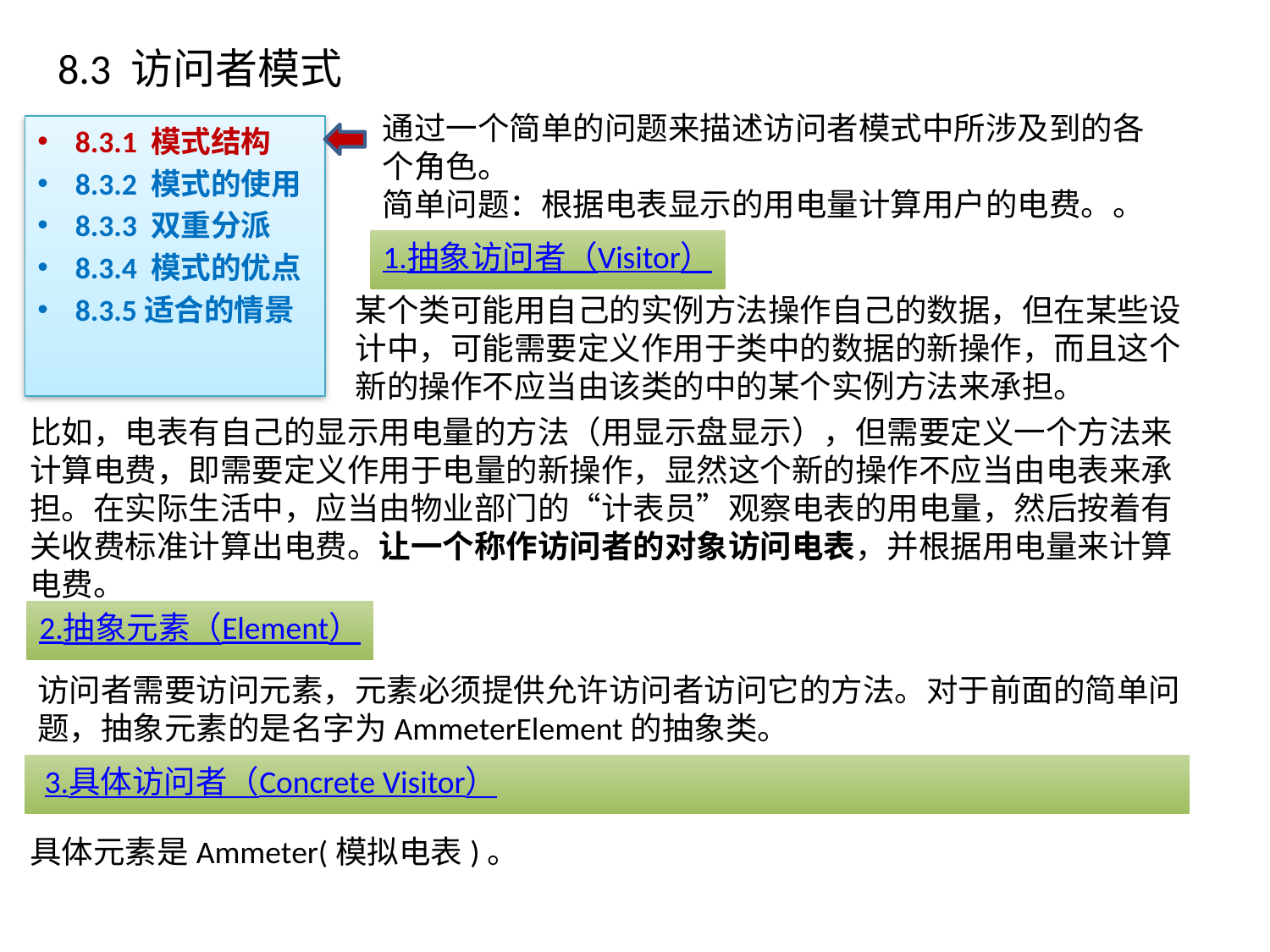

# 8.3 访问者模式
通过一个简单的问题来描述访问者模式中所涉及到的各个角色。
简单问题：根据电表显示的用电量计算用户的电费。。
8.3.1 模式结构
8.3.2 模式的使用
8.3.3 双重分派
8.3.4 模式的优点
8.3.5适合的情景

1.抽象访问者（Visitor）
某个类可能用自己的实例方法操作自己的数据，但在某些设计中，可能需要定义作用于类中的数据的新操作，而且这个新的操作不应当由该类的中的某个实例方法来承担。
比如，电表有自己的显示用电量的方法（用显示盘显示），但需要定义一个方法来计算电费，即需要定义作用于电量的新操作，显然这个新的操作不应当由电表来承担。在实际生活中，应当由物业部门的“计表员”观察电表的用电量，然后按着有关收费标准计算出电费。让一个称作访问者的对象访问电表，并根据用电量来计算电费。
2.抽象元素（Element）
访问者需要访问元素，元素必须提供允许访问者访问它的方法。对于前面的简单问题，抽象元素的是名字为AmmeterElement的抽象类。
 3.具体访问者（Concrete Visitor）
具体元素是Ammeter(模拟电表)。